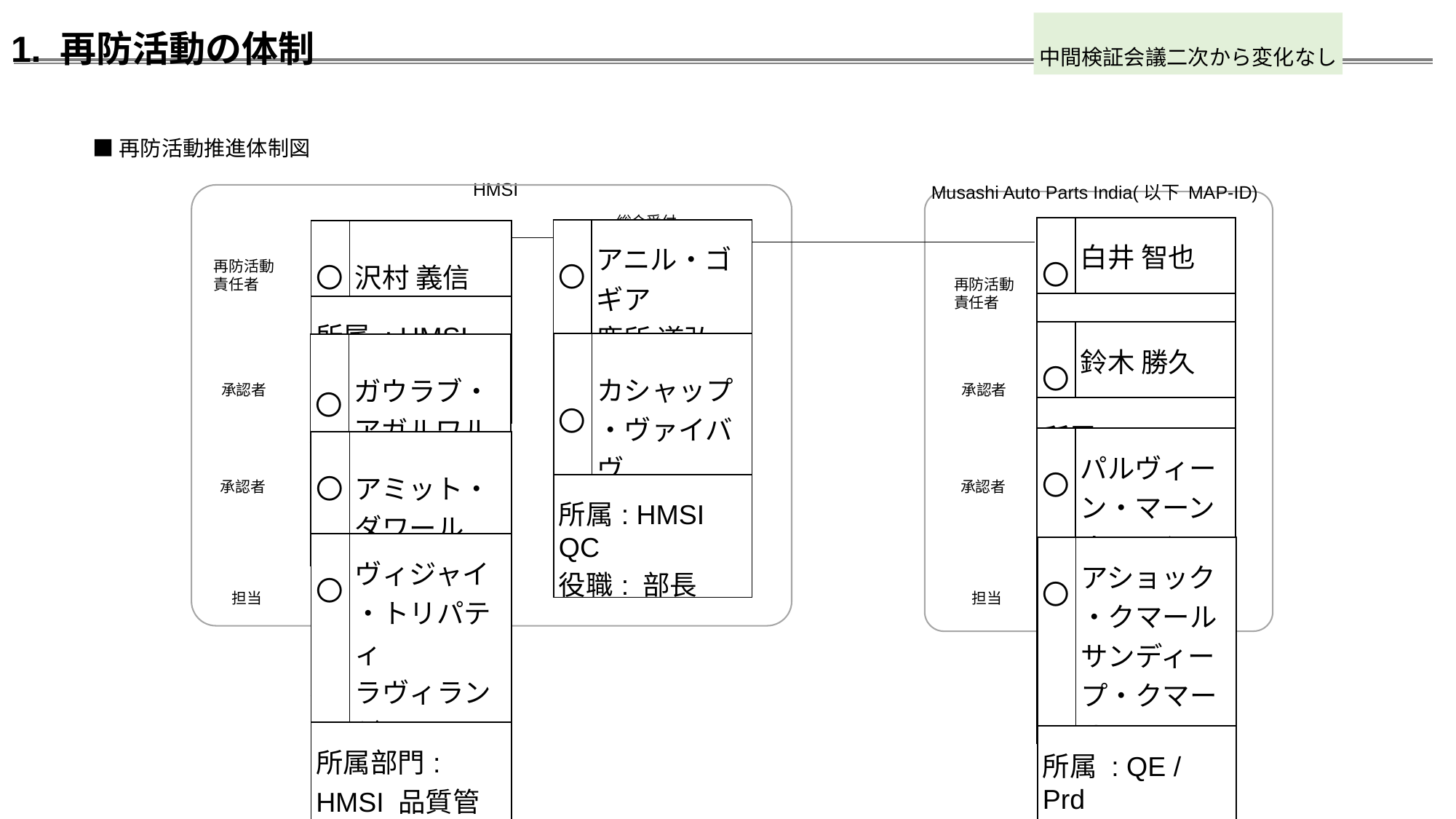

1. 再防活動の体制
1

中間検証会議二次から変化なし

■再防活動推進体制図

HMSI

Musashi Auto Parts India(以下 MAP-ID)

総合受付

| 〇 | 白井 智也 |
| --- | --- |
| 所属 : MAP-ID 役職 : 代表取締役 |  |
| 〇 | アニル・ゴギア 鹿所 道弘 |
| --- | --- |
| 所属 : HMSI QC 役職 : 総支配人 / コーディネーター |  |
| 〇 | 沢村 義信 |
| --- | --- |
| 所属 : HMSI 役職 : 品質管理責任者 |  |

再防活動責任者

再防活動責任者

| 〇 | 鈴木 勝久 |
| --- | --- |
| 所属: QE 役職: 副部長 |  |
| 〇 | カシャップ・ヴァイバヴ |
| --- | --- |
| 所属: HMSI QC 役職: 部長 |  |
| 〇 | ガウラブ・アガルワル |
| --- | --- |
| 所属 : HMSI 役職 : 工場CIQ |  |

承認者

承認者
| 〇 | パルヴィーン・マーン ナレーシュ・パル |
| --- | --- |
| 所属部門: QE/生産部 役職: 次長/シニア部長 |  |
| 〇 | アミット・ダワール |
| --- | --- |
| 所属 : HMSI QC 役職 : 総支配人 |  |

承認者

承認者
| 〇 | ヴィジャイ・トリパティ ラヴィランジャン |
| --- | --- |
| 所属部門: HMSI 品質管理部 役職: 部長 |  |
| 〇 | アショック・クマール サンディープ・クマール |
| --- | --- |
| 所属 : QE / Prd 役職 : Mgr / Sr.Mgr |  |

担当

担当